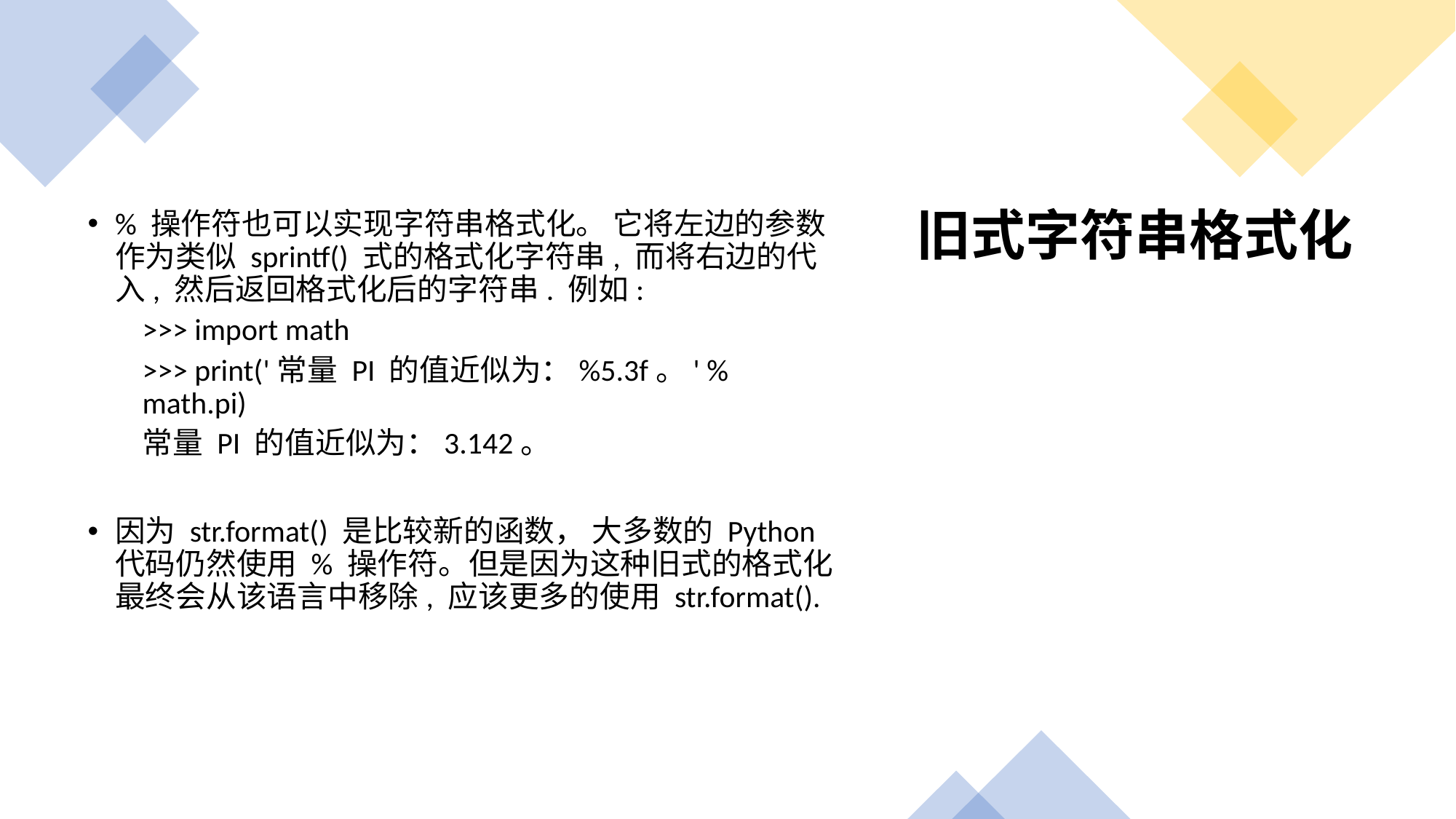

% 操作符也可以实现字符串格式化。 它将左边的参数作为类似 sprintf() 式的格式化字符串, 而将右边的代入, 然后返回格式化后的字符串. 例如:
>>> import math
>>> print('常量 PI 的值近似为：%5.3f。' % math.pi)
常量 PI 的值近似为：3.142。

因为 str.format() 是比较新的函数， 大多数的 Python 代码仍然使用 % 操作符。但是因为这种旧式的格式化最终会从该语言中移除, 应该更多的使用 str.format().
# 旧式字符串格式化